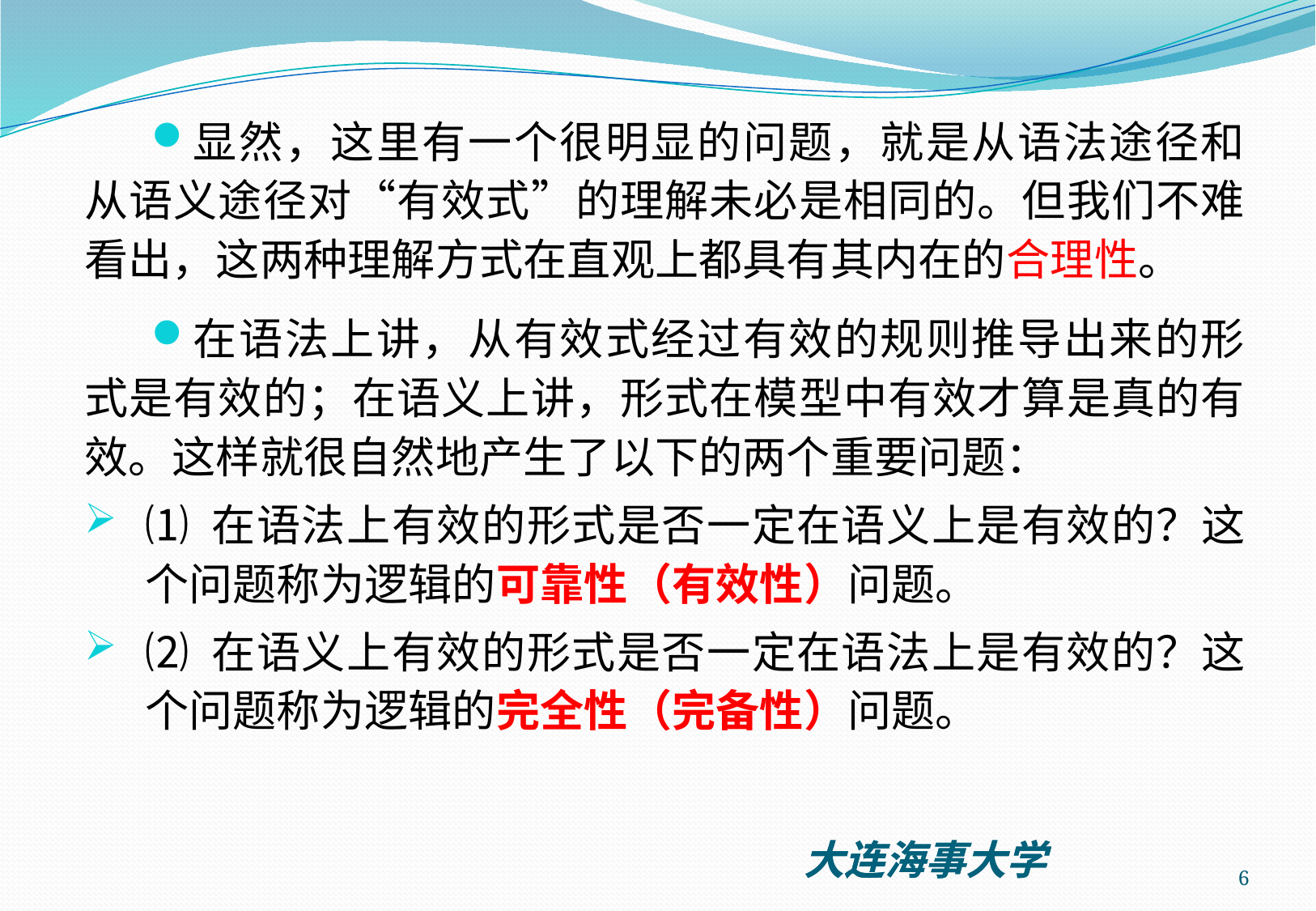

显然，这里有一个很明显的问题，就是从语法途径和从语义途径对“有效式”的理解未必是相同的。但我们不难看出，这两种理解方式在直观上都具有其内在的合理性。
在语法上讲，从有效式经过有效的规则推导出来的形式是有效的；在语义上讲，形式在模型中有效才算是真的有效。这样就很自然地产生了以下的两个重要问题：
⑴ 在语法上有效的形式是否一定在语义上是有效的？这个问题称为逻辑的可靠性（有效性）问题。
⑵ 在语义上有效的形式是否一定在语法上是有效的？这个问题称为逻辑的完全性（完备性）问题。
6